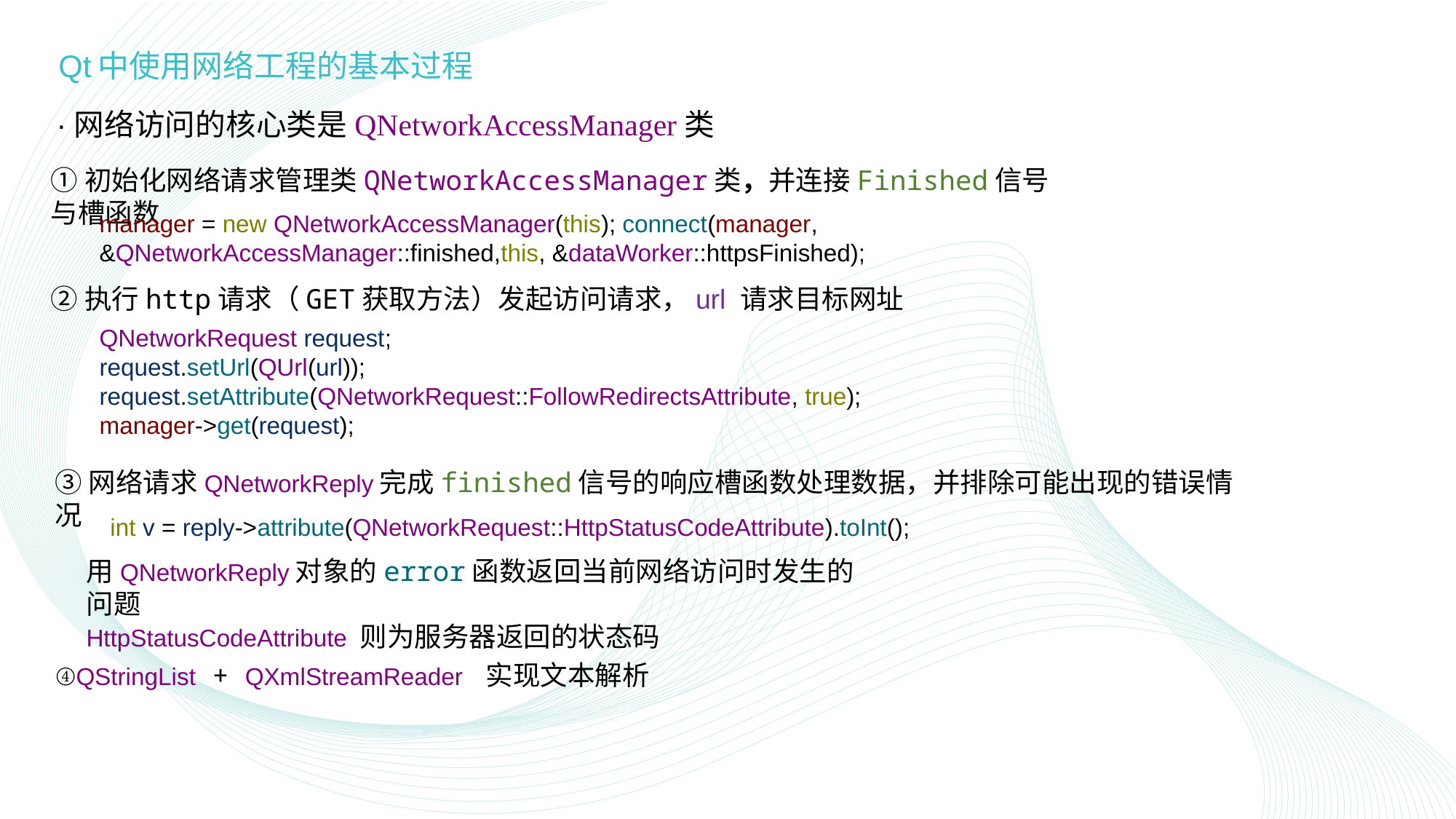

# Qt中使用网络工程的基本过程
·网络访问的核心类是QNetworkAccessManager类
①初始化网络请求管理类QNetworkAccessManager类，并连接Finished信号与槽函数

manager = new QNetworkAccessManager(this); connect(manager, &QNetworkAccessManager::finished,this, &dataWorker::httpsFinished);
②执行http请求（GET获取方法）发起访问请求，url 请求目标网址
QNetworkRequest request;
request.setUrl(QUrl(url)); request.setAttribute(QNetworkRequest::FollowRedirectsAttribute, true); manager->get(request);
③网络请求QNetworkReply完成finished信号的响应槽函数处理数据，并排除可能出现的错误情况
int v = reply->attribute(QNetworkRequest::HttpStatusCodeAttribute).toInt();
用QNetworkReply对象的error函数返回当前网络访问时发生的问题
HttpStatusCodeAttribute 则为服务器返回的状态码
④QStringList + QXmlStreamReader 实现文本解析